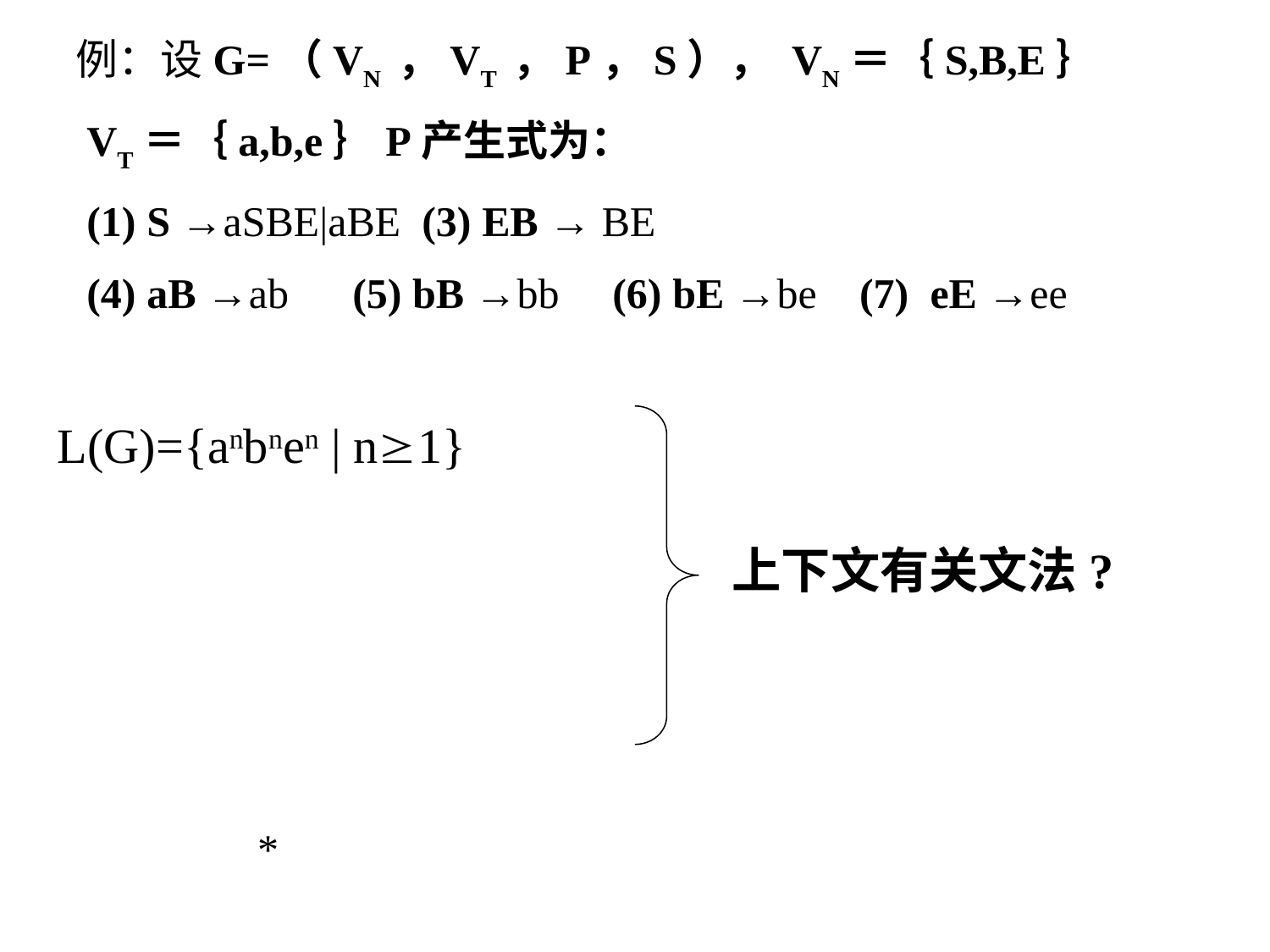

例：设G=（VN ，VT ，P，S）， VN＝｛S,B,E｝
 VT＝｛a,b,e｝P产生式为：
 (1) S →aSBE|aBE  (3) EB → BE
 (4) aB →ab      (5) bB →bb     (6) bE →be    (7)  eE →ee

L(G)={anbnen | n≥1}

上下文有关文法?
*